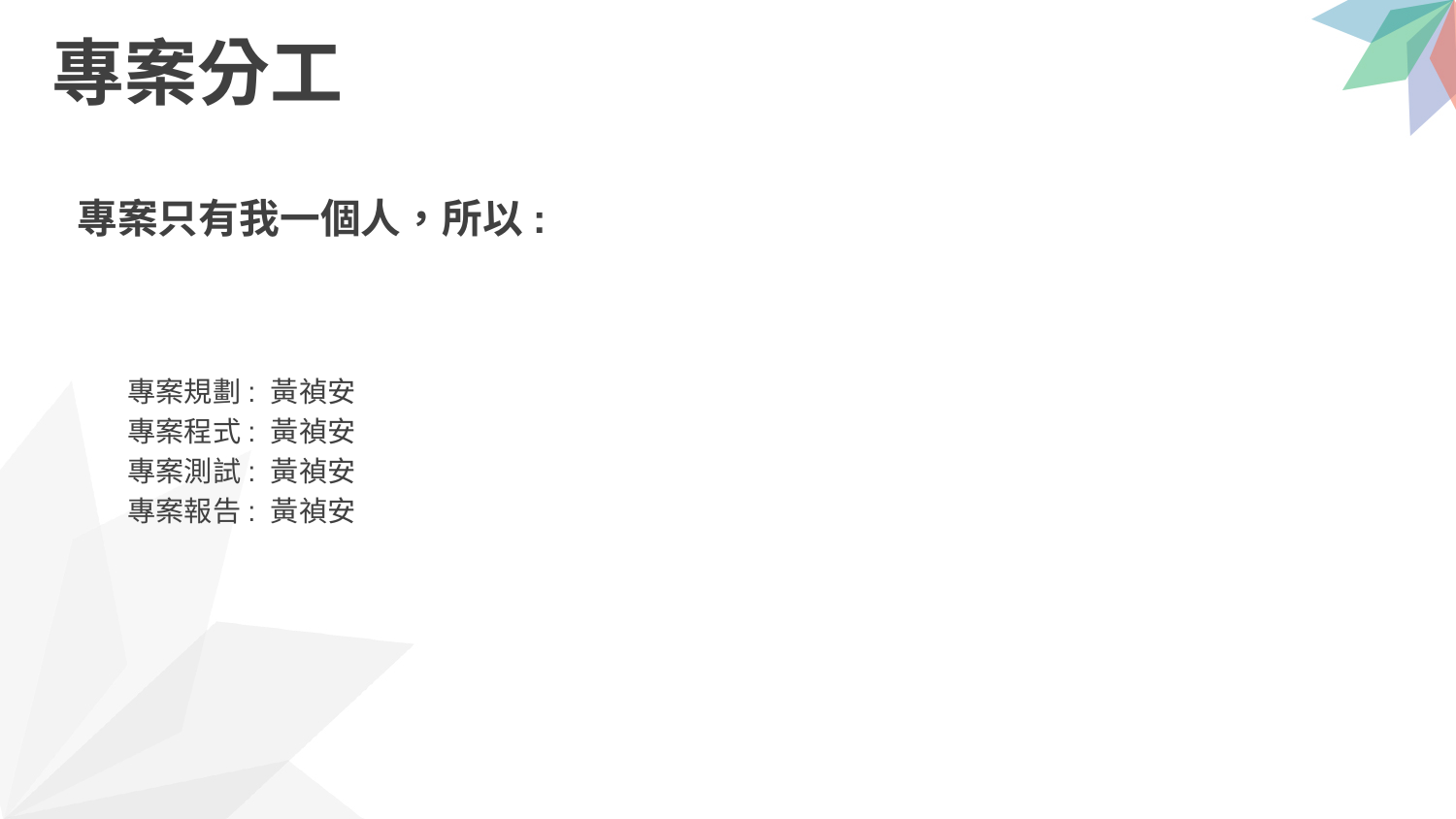

# 專案分工
專案只有我一個人，所以:

專案規劃: 黃禎安
專案程式: 黃禎安
專案測試: 黃禎安
專案報告: 黃禎安